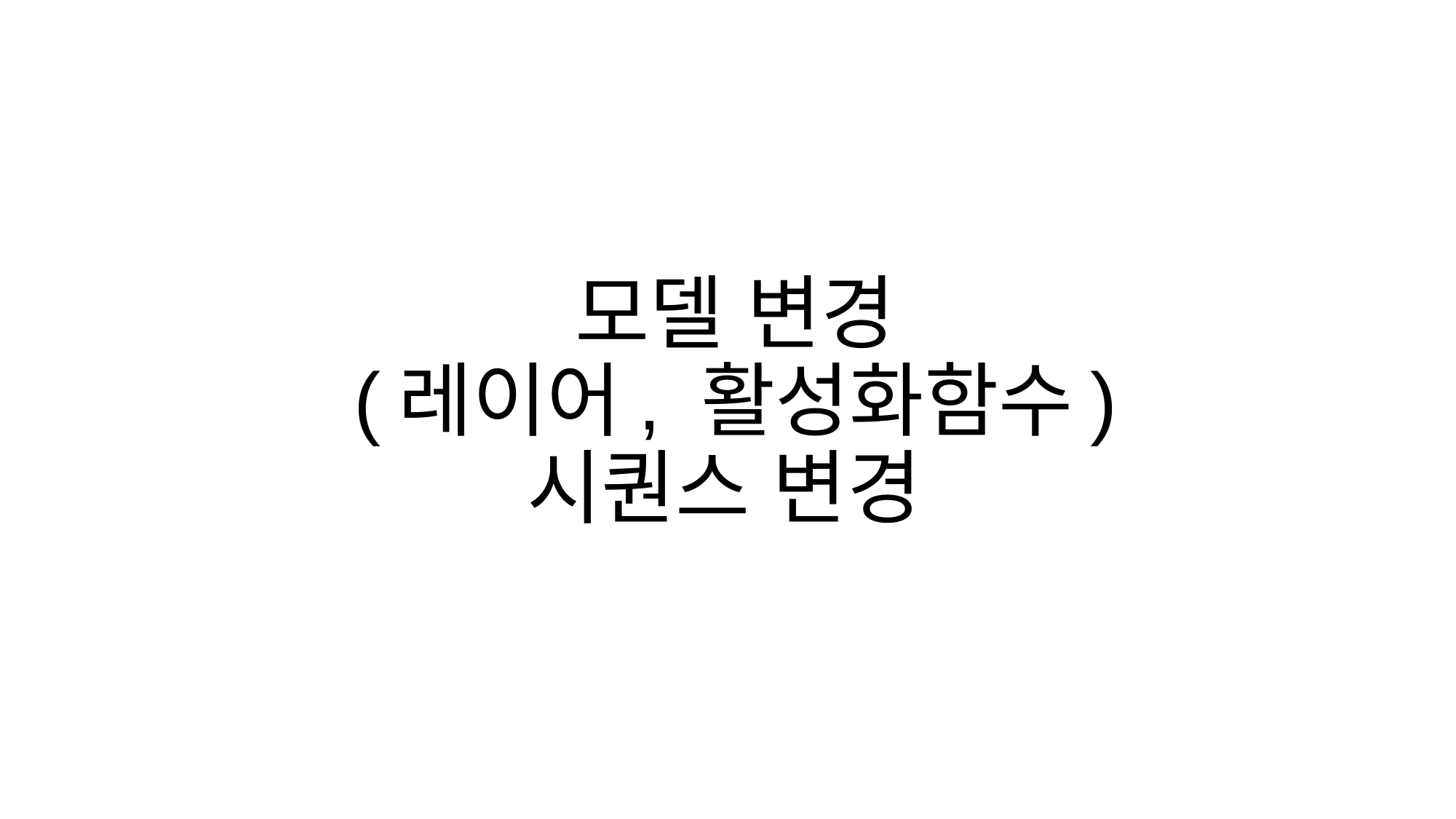

# 모델 변경 (레이어, 활성화함수) 시퀀스 변경